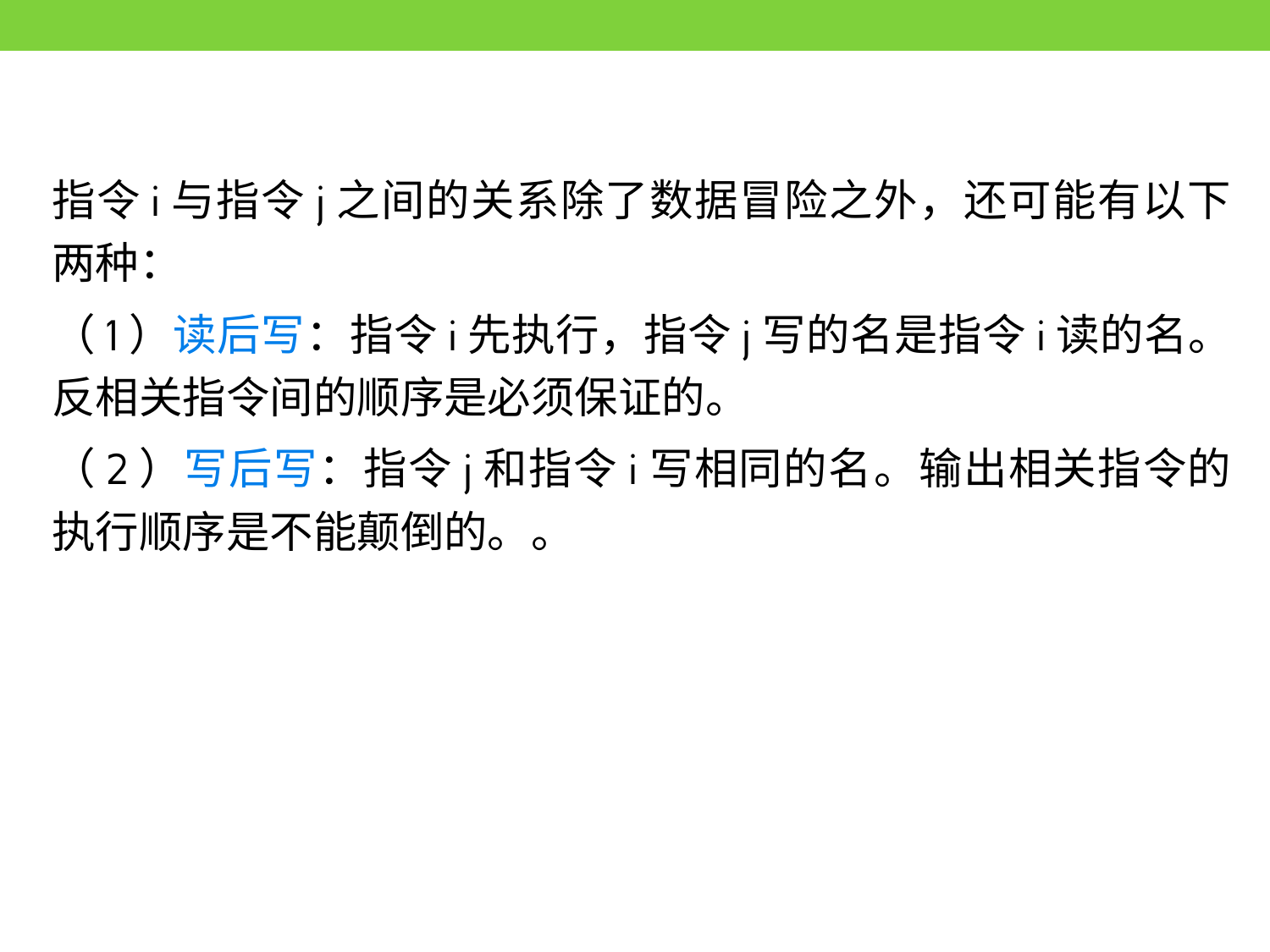

6
指令i与指令j之间的关系除了数据冒险之外，还可能有以下两种：
（1）读后写：指令i先执行，指令j写的名是指令i读的名。反相关指令间的顺序是必须保证的。
（2）写后写：指令j和指令i写相同的名。输出相关指令的执行顺序是不能颠倒的。。